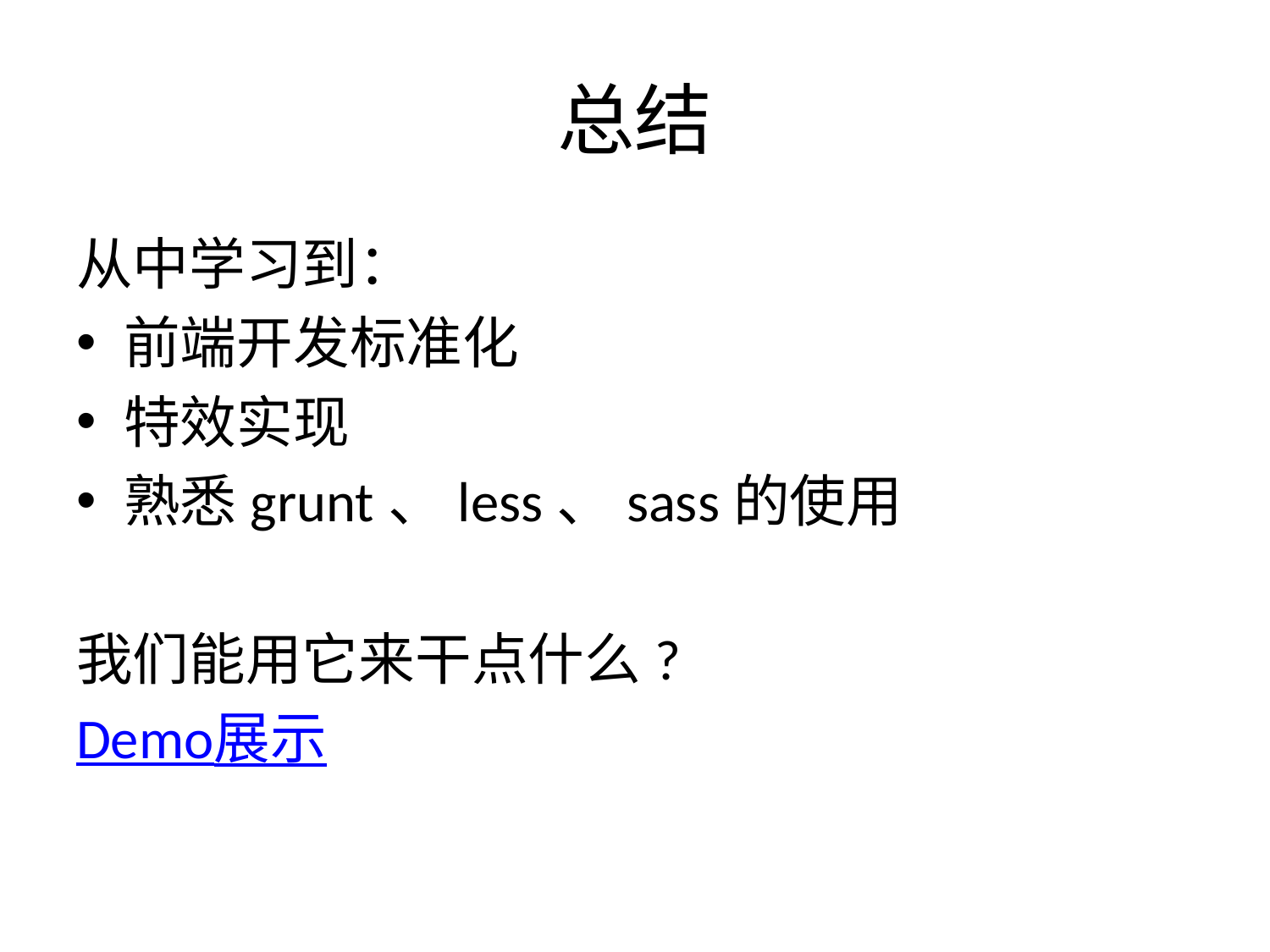

# 总结
从中学习到：
前端开发标准化
特效实现
熟悉grunt、less、sass的使用

我们能用它来干点什么?
Demo展示